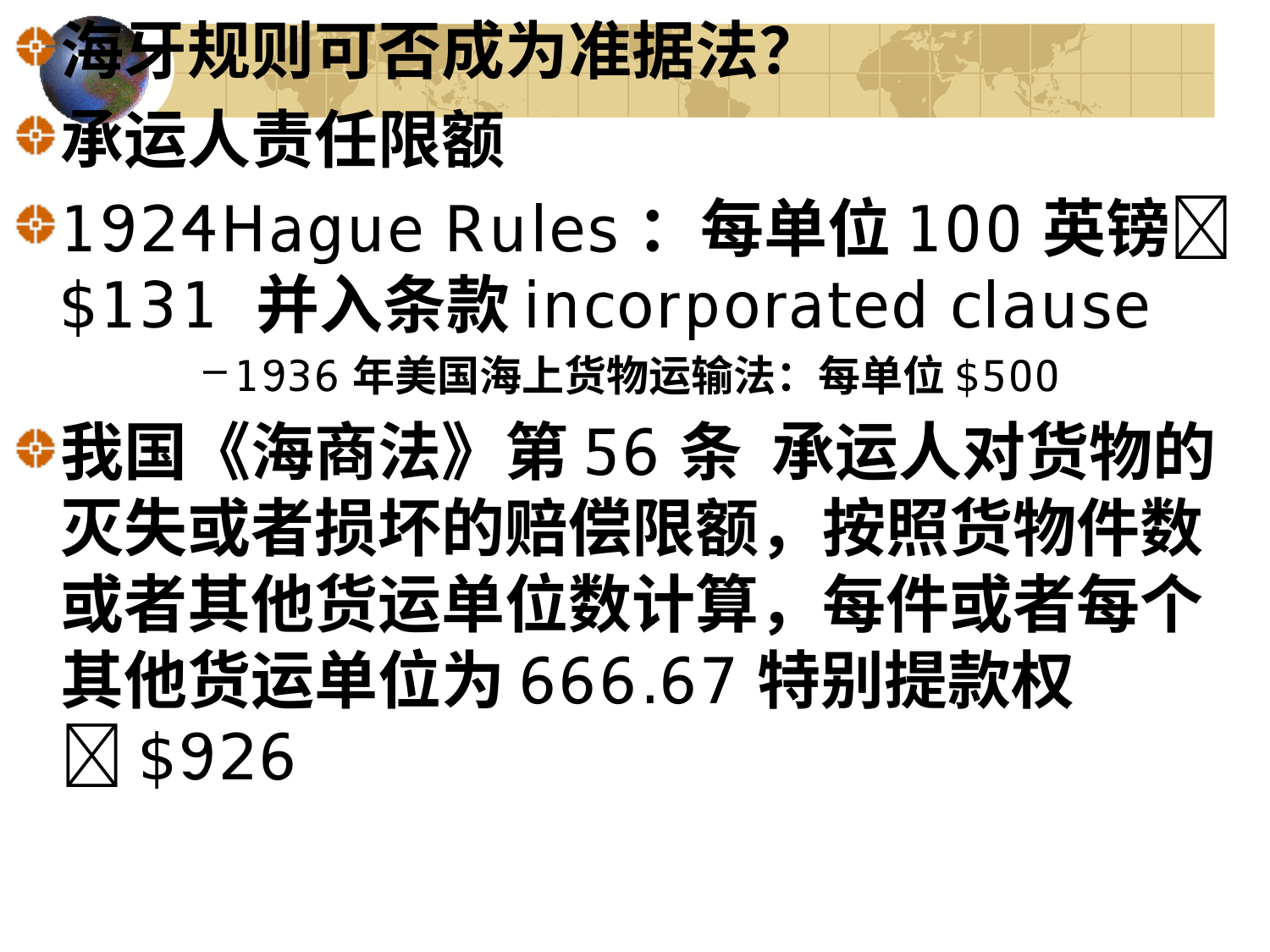

海牙规则可否成为准据法？
承运人责任限额
1924Hague Rules：每单位100英镑≈$131 并入条款incorporated clause
1936年美国海上货物运输法：每单位$500
我国《海商法》第56条  承运人对货物的灭失或者损坏的赔偿限额，按照货物件数或者其他货运单位数计算，每件或者每个其他货运单位为666.67特别提款权≈$926